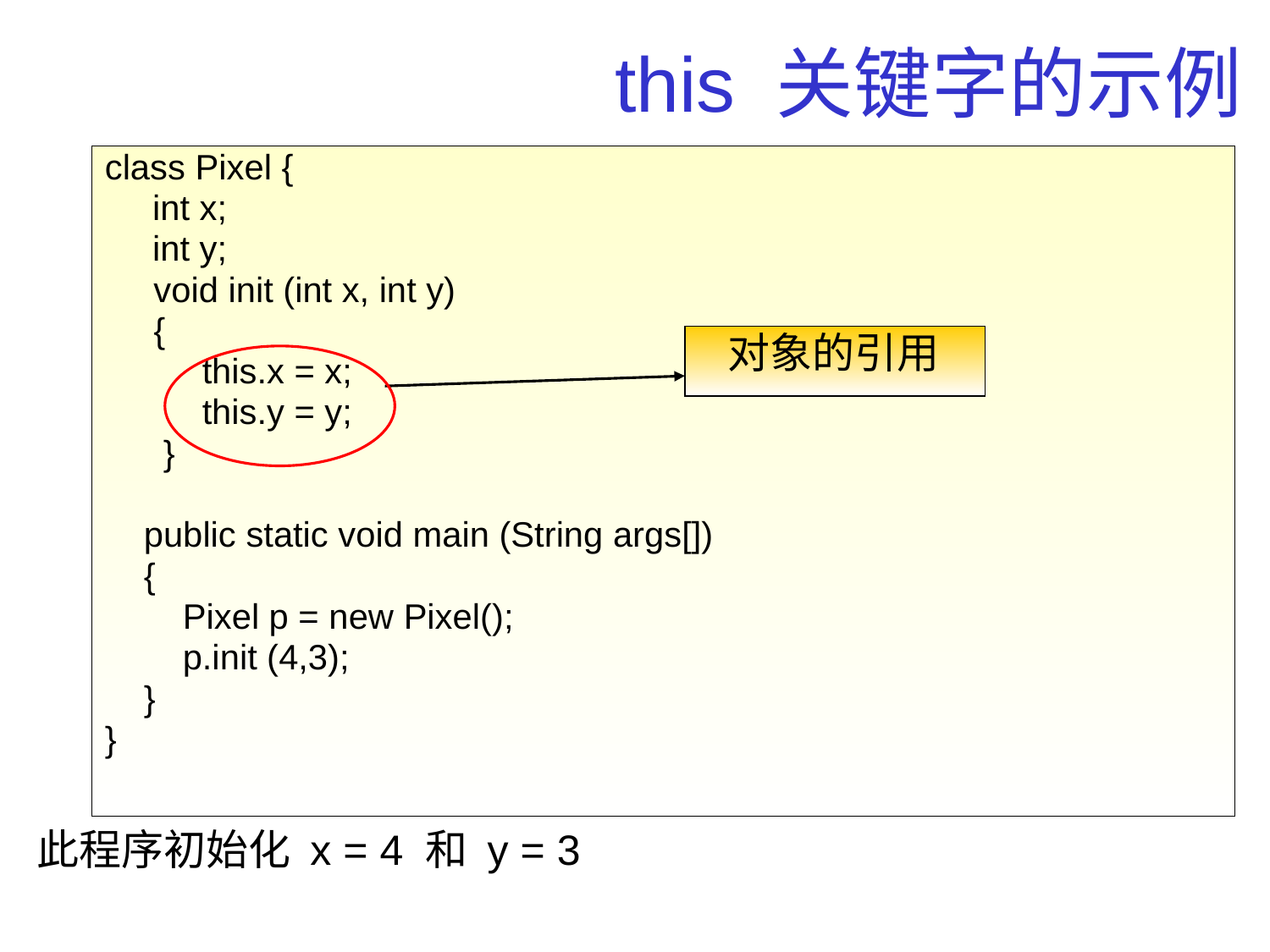

# this 关键字的示例
class Pixel {
	int x;
	int y;
     void init (int x, int y)
     {
          this.x = x;
          this.y = y;
      }

    public static void main (String args[])
    {
        Pixel p = new Pixel();
        p.init (4,3);
    }
}

对象的引用

此程序初始化 x = 4 和 y = 3
27